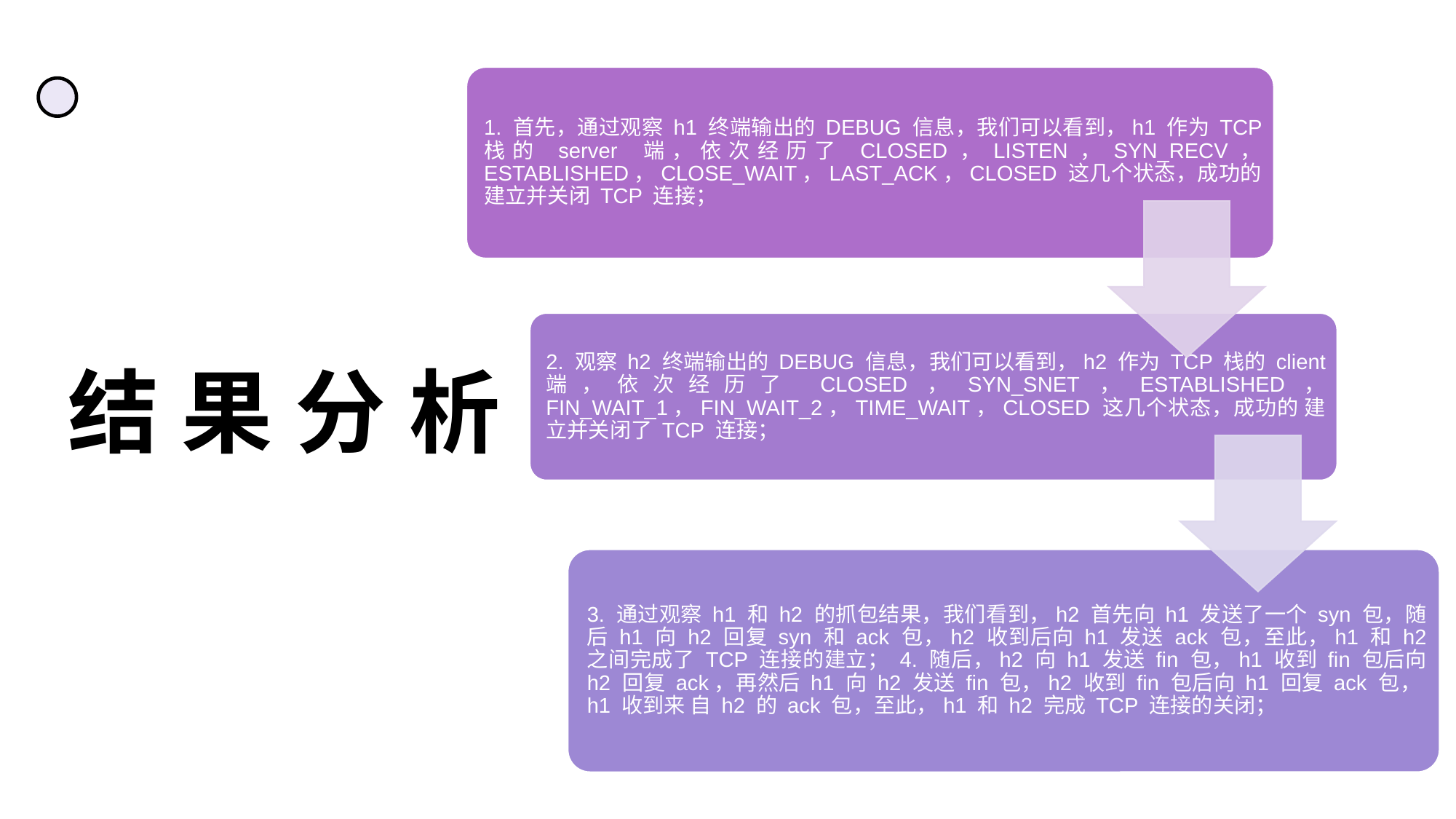

1. 首先，通过观察 h1 终端输出的 DEBUG 信息，我们可以看到，h1 作为 TCP 栈的 server 端，依次经历了 CLOSED，LISTEN，SYN_RECV， ESTABLISHED，CLOSE_WAIT，LAST_ACK，CLOSED 这几个状态，成功的 建立并关闭 TCP 连接；
2. 观察 h2 终端输出的 DEBUG 信息，我们可以看到，h2 作为 TCP 栈的 client 端，依次经历了 CLOSED，SYN_SNET，ESTABLISHED， FIN_WAIT_1，FIN_WAIT_2，TIME_WAIT，CLOSED 这几个状态，成功的 建立并关闭了 TCP 连接；
3. 通过观察 h1 和 h2 的抓包结果，我们看到，h2 首先向 h1 发送了一个 syn 包，随后 h1 向 h2 回复 syn 和 ack 包，h2 收到后向 h1 发送 ack 包，至此，h1 和 h2 之间完成了 TCP 连接的建立； 4. 随后，h2 向 h1 发送 fin 包，h1 收到 fin 包后向 h2 回复 ack，再然后 h1 向 h2 发送 fin 包，h2 收到 fin 包后向 h1 回复 ack 包，h1 收到来 自 h2 的 ack 包，至此，h1 和 h2 完成 TCP 连接的关闭；

# 结果分析